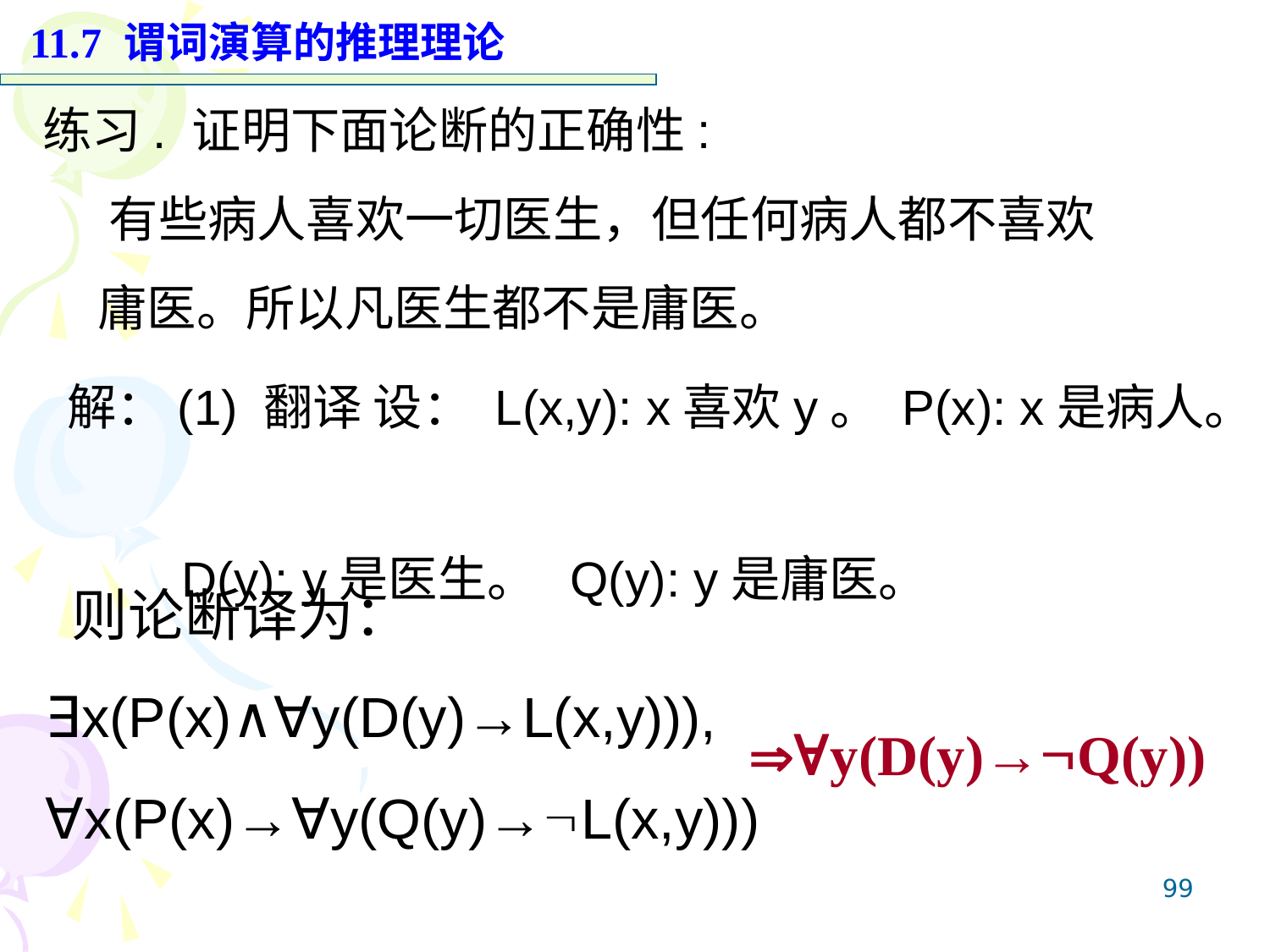

11.7 谓词演算的推理理论
练习. 证明下面论断的正确性:
     有些病人喜欢一切医生，但任何病人都不喜欢
    庸医。所以凡医生都不是庸医。

 解：(1) 翻译 设： L(x,y): x喜欢y。 P(x): x是病人。
          D(y): y是医生。  Q(y): y是庸医。
 则论断译为：
∃x(P(x)∧∀y(D(y)→L(x,y))),
∀x(P(x)→∀y(Q(y)→¬L(x,y)))
⇒∀y(D(y)→¬Q(y))
99